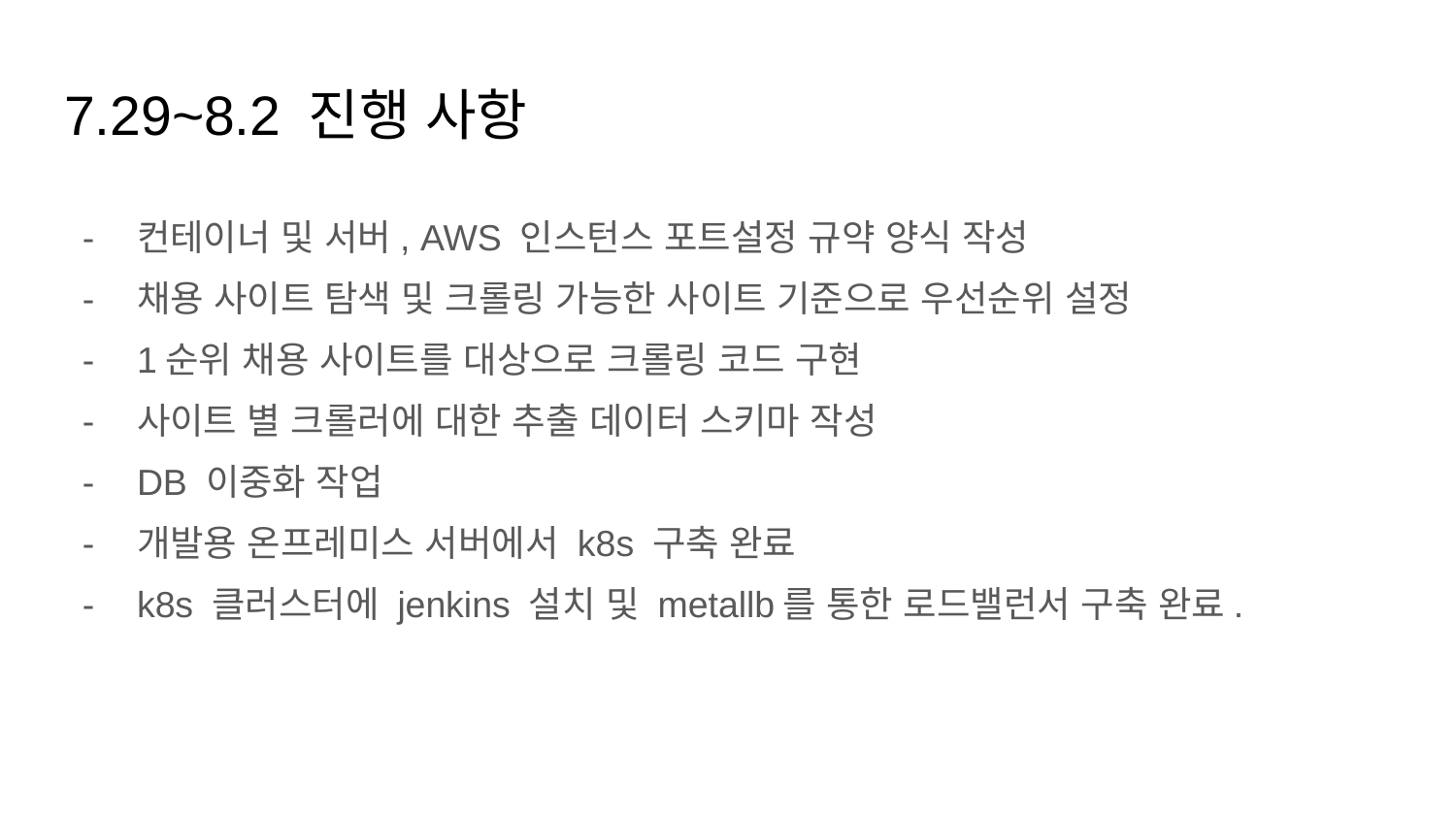

# 7.29~8.2 진행 사항
컨테이너 및 서버, AWS 인스턴스 포트설정 규약 양식 작성
채용 사이트 탐색 및 크롤링 가능한 사이트 기준으로 우선순위 설정
1순위 채용 사이트를 대상으로 크롤링 코드 구현
사이트 별 크롤러에 대한 추출 데이터 스키마 작성
DB 이중화 작업
개발용 온프레미스 서버에서 k8s 구축 완료
k8s 클러스터에 jenkins 설치 및 metallb를 통한 로드밸런서 구축 완료.